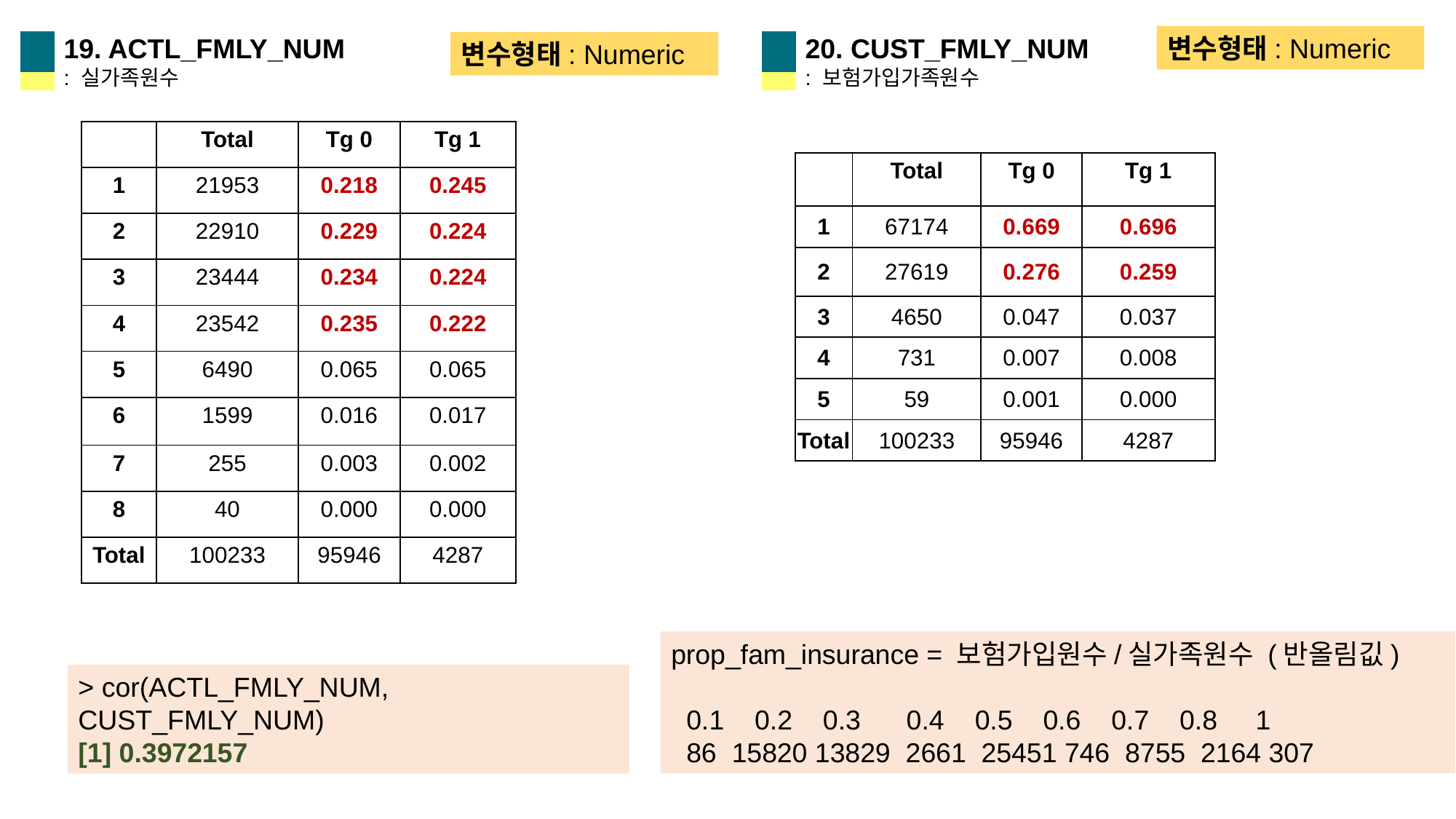

19. ACTL_FMLY_NUM
: 실가족원수

20. CUST_FMLY_NUM
: 보험가입가족원수
변수형태: Numeric
변수형태: Numeric

|  | Total | Tg 0 | Tg 1 |
| --- | --- | --- | --- |
| 1 | 21953 | 0.218 | 0.245 |
| 2 | 22910 | 0.229 | 0.224 |
| 3 | 23444 | 0.234 | 0.224 |
| 4 | 23542 | 0.235 | 0.222 |
| 5 | 6490 | 0.065 | 0.065 |
| 6 | 1599 | 0.016 | 0.017 |
| 7 | 255 | 0.003 | 0.002 |
| 8 | 40 | 0.000 | 0.000 |
| Total | 100233 | 95946 | 4287 |
|  | Total | Tg 0 | Tg 1 |
| --- | --- | --- | --- |
| 1 | 67174 | 0.669 | 0.696 |
| 2 | 27619 | 0.276 | 0.259 |
| 3 | 4650 | 0.047 | 0.037 |
| 4 | 731 | 0.007 | 0.008 |
| 5 | 59 | 0.001 | 0.000 |
| Total | 100233 | 95946 | 4287 |
prop_fam_insurance = 보험가입원수/실가족원수 (반올림깂)

  0.1    0.2    0.3      0.4    0.5    0.6    0.7    0.8     1
  86  15820 13829  2661  25451 746  8755  2164 307
> cor(ACTL_FMLY_NUM, CUST_FMLY_NUM)
[1] 0.3972157